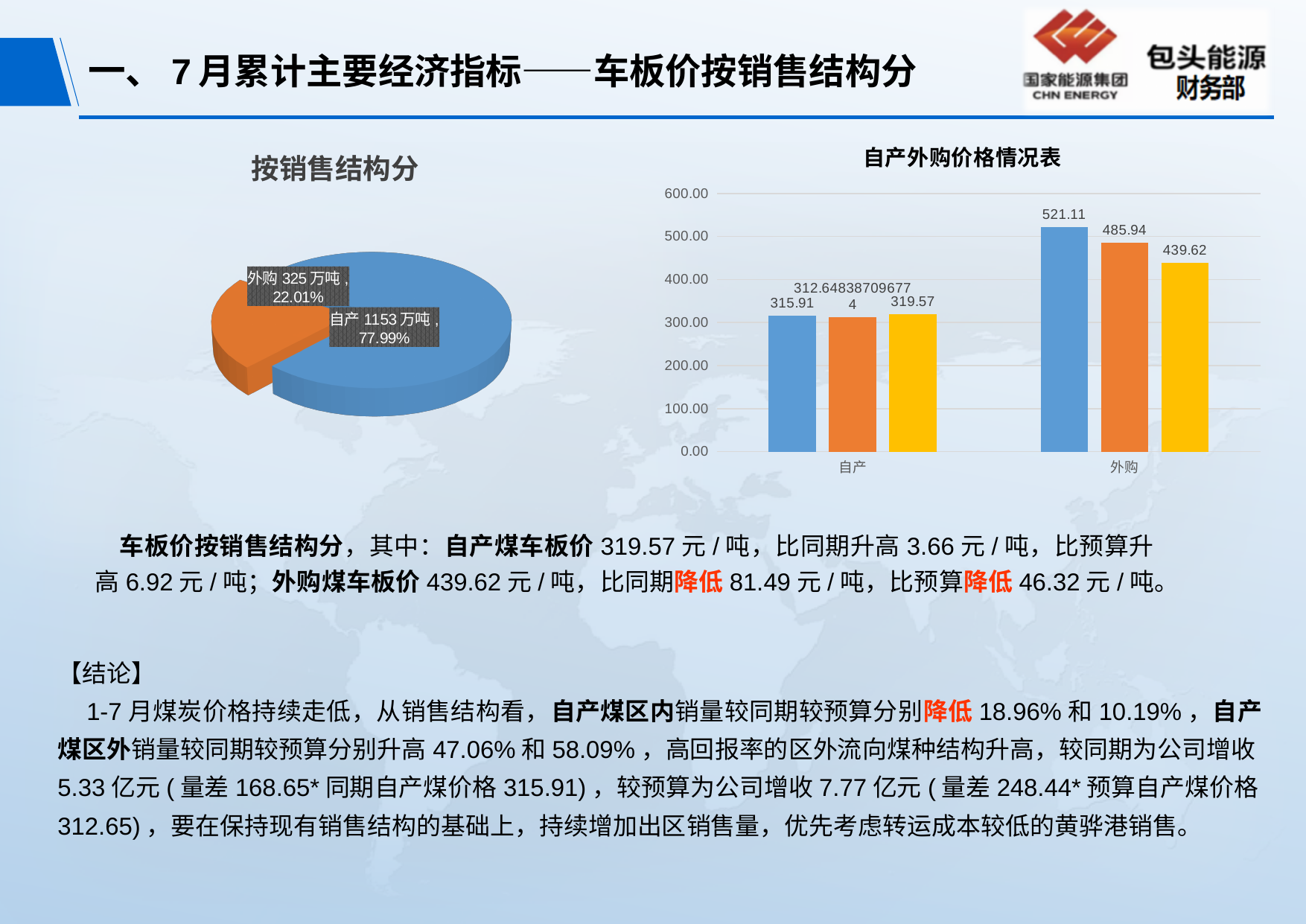

# 一、7月累计主要经济指标——车板价按销售结构分

### Chart: 自产外购价格情况表

| Category | 上年同期 | 本年预算 | 本年实际 |
|---|---|---|---|
| 自产 | 315.91 | 312.648387096774 | 319.57 |
| 外购 | 521.11 | 485.94 | 439.62 |

[unsupported chart]

   车板价按销售结构分，其中：自产煤车板价319.57元/吨，比同期升高3.66元/吨，比预算升高6.92元/吨；外购煤车板价439.62元/吨，比同期降低81.49元/吨，比预算降低46.32元/吨。
【结论】
    1-7月煤炭价格持续走低，从销售结构看，自产煤区内销量较同期较预算分别降低18.96%和10.19%，自产煤区外销量较同期较预算分别升高47.06%和58.09%，高回报率的区外流向煤种结构升高，较同期为公司增收5.33亿元(量差168.65*同期自产煤价格315.91)，较预算为公司增收7.77亿元(量差248.44*预算自产煤价格312.65)，要在保持现有销售结构的基础上，持续增加出区销售量，优先考虑转运成本较低的黄骅港销售。
8